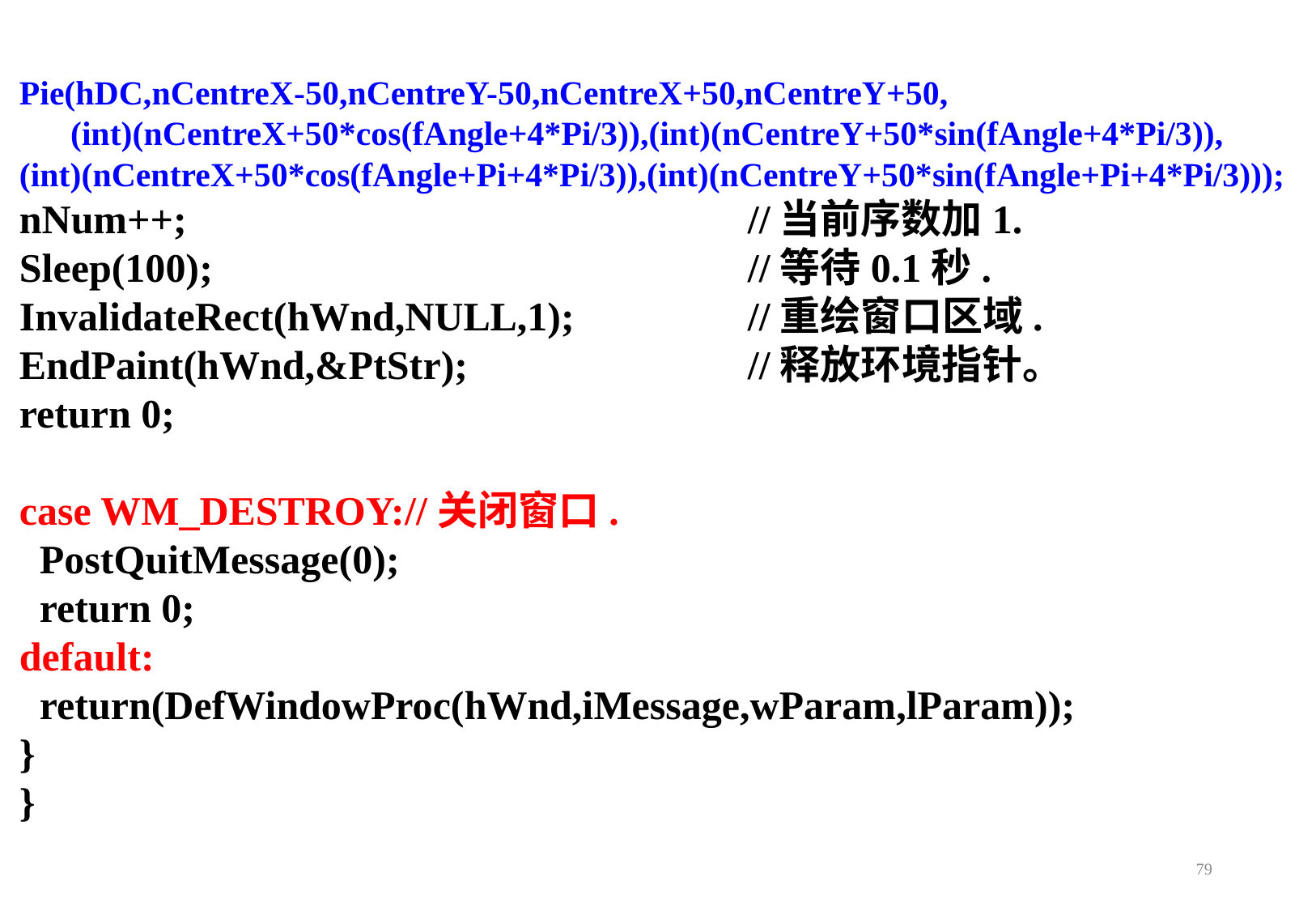

Pie(hDC,nCentreX-50,nCentreY-50,nCentreX+50,nCentreY+50,
      (int)(nCentreX+50*cos(fAngle+4*Pi/3)),(int)(nCentreY+50*sin(fAngle+4*Pi/3)),
(int)(nCentreX+50*cos(fAngle+Pi+4*Pi/3)),(int)(nCentreY+50*sin(fAngle+Pi+4*Pi/3)));
nNum++;					//当前序数加1.
Sleep(100);					//等待0.1秒.
InvalidateRect(hWnd,NULL,1);		//重绘窗口区域.
EndPaint(hWnd,&PtStr);			//释放环境指针。
return 0;

case WM_DESTROY://关闭窗口.
  PostQuitMessage(0);
  return 0;
default:
  return(DefWindowProc(hWnd,iMessage,wParam,lParam));
}
}
79